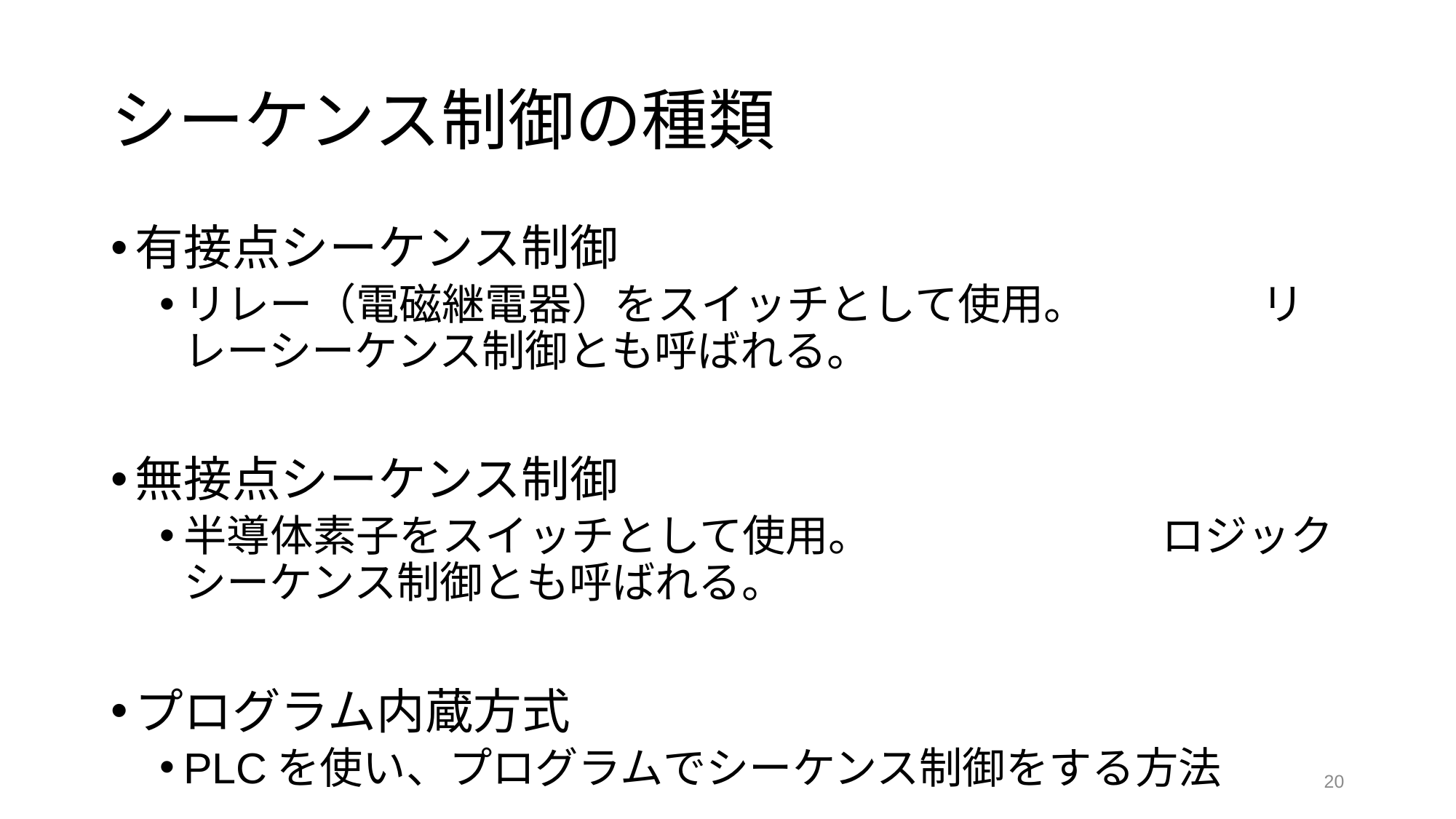

# シーケンス制御の種類
有接点シーケンス制御
リレー（電磁継電器）をスイッチとして使用。                  リレーシーケンス制御とも呼ばれる。

無接点シーケンス制御
半導体素子をスイッチとして使用。                              ロジックシーケンス制御とも呼ばれる。

プログラム内蔵方式
PLCを使い、プログラムでシーケンス制御をする方法
20